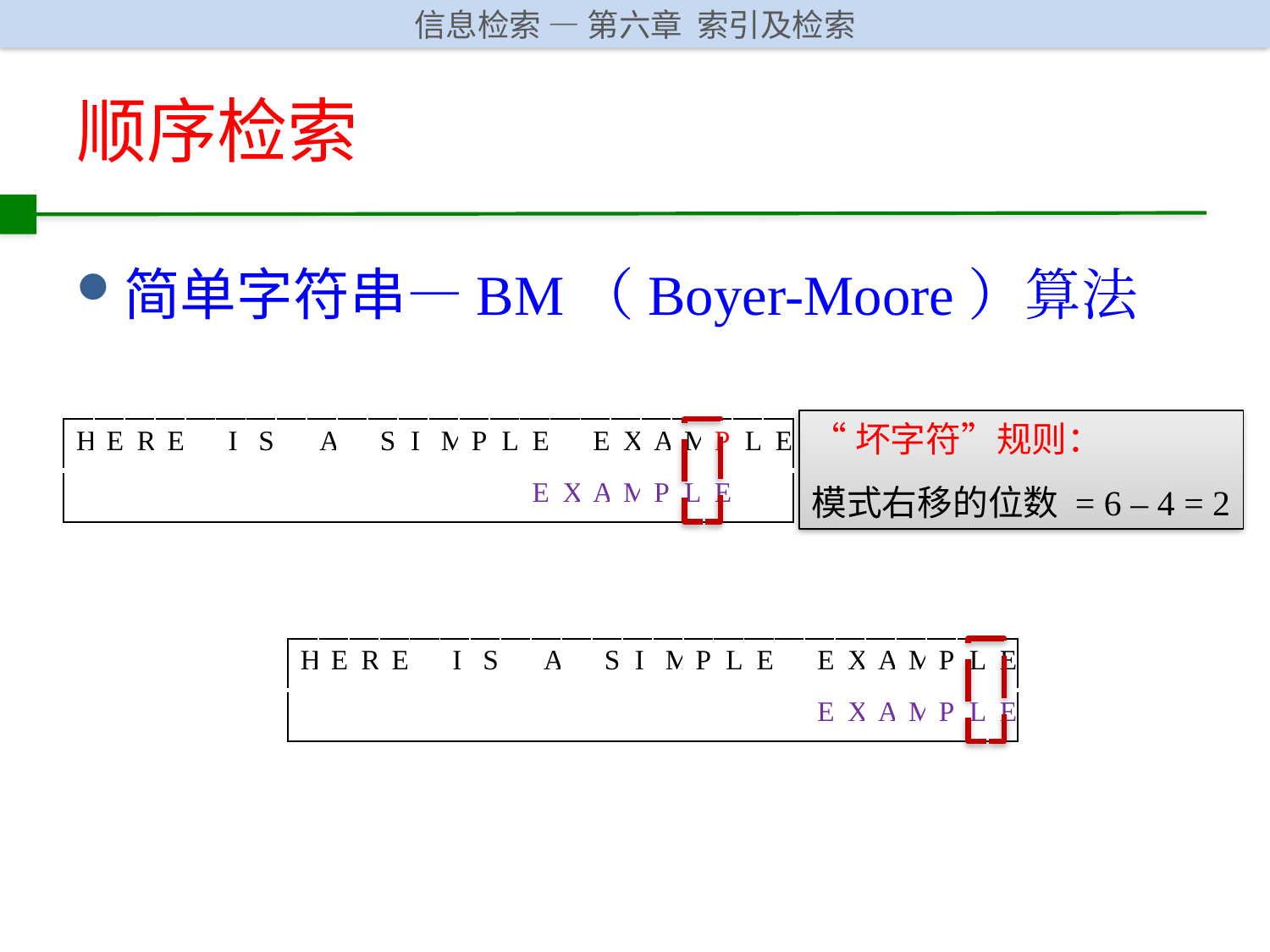

# 顺序检索
简单字符串—BM（Boyer-Moore）算法
“坏字符”规则：
模式右移的位数 = 6 – 4 = 2
| H | E | R | E |  | I | S |  | A |  | S | I | M | P | L | E |  | E | X | A | M | P | L | E |
| --- | --- | --- | --- | --- | --- | --- | --- | --- | --- | --- | --- | --- | --- | --- | --- | --- | --- | --- | --- | --- | --- | --- | --- |
|  |  |  |  |  |  |  |  |  |  |  |  |  |  |  | E | X | A | M | P | L | E |  |  |

| H | E | R | E |  | I | S |  | A |  | S | I | M | P | L | E |  | E | X | A | M | P | L | E |
| --- | --- | --- | --- | --- | --- | --- | --- | --- | --- | --- | --- | --- | --- | --- | --- | --- | --- | --- | --- | --- | --- | --- | --- |
|  |  |  |  |  |  |  |  |  |  |  |  |  |  |  |  |  | E | X | A | M | P | L | E |